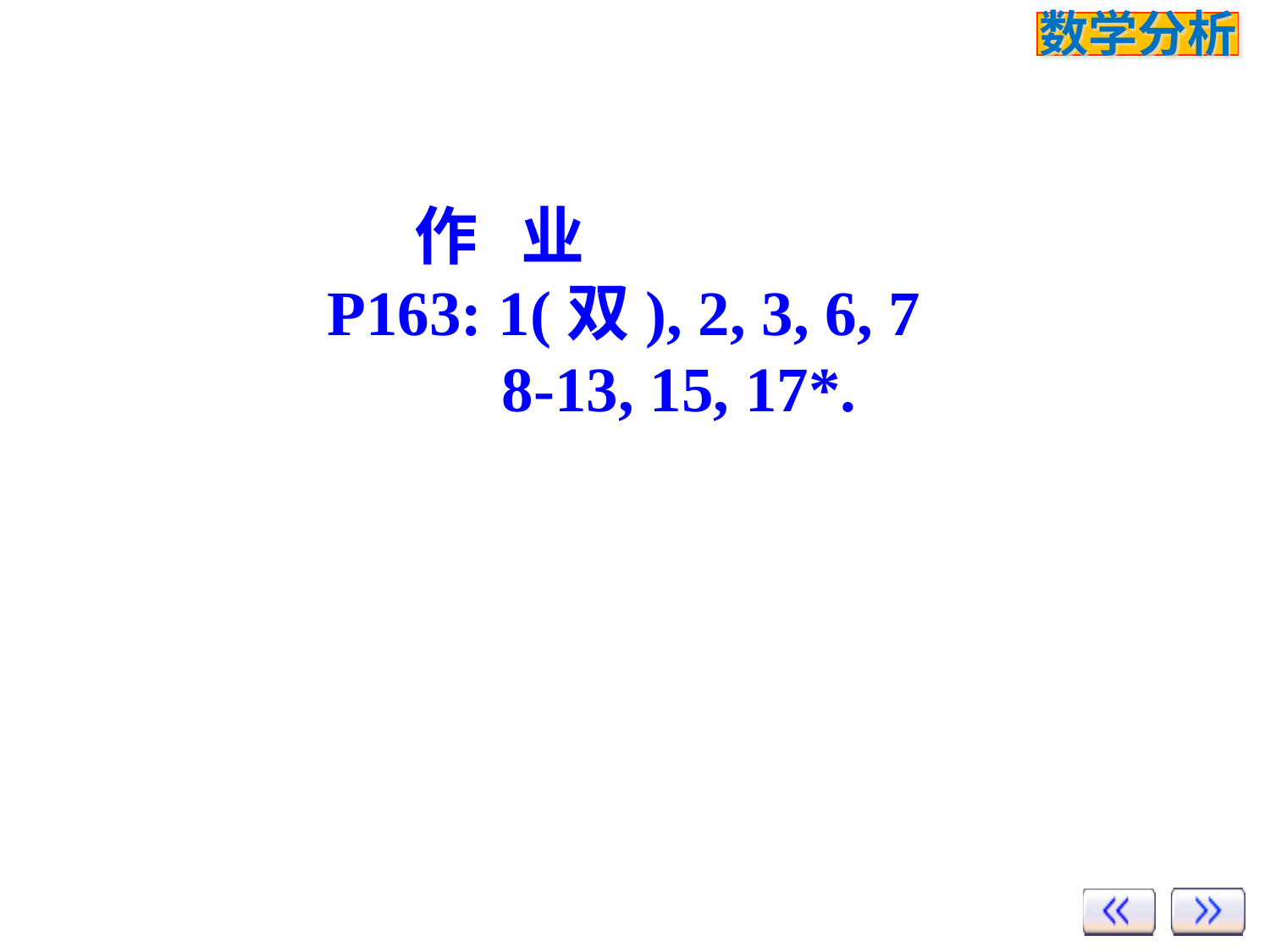

作   业
P163: 1(双), 2, 3, 6, 7
           8-13, 15, 17*.